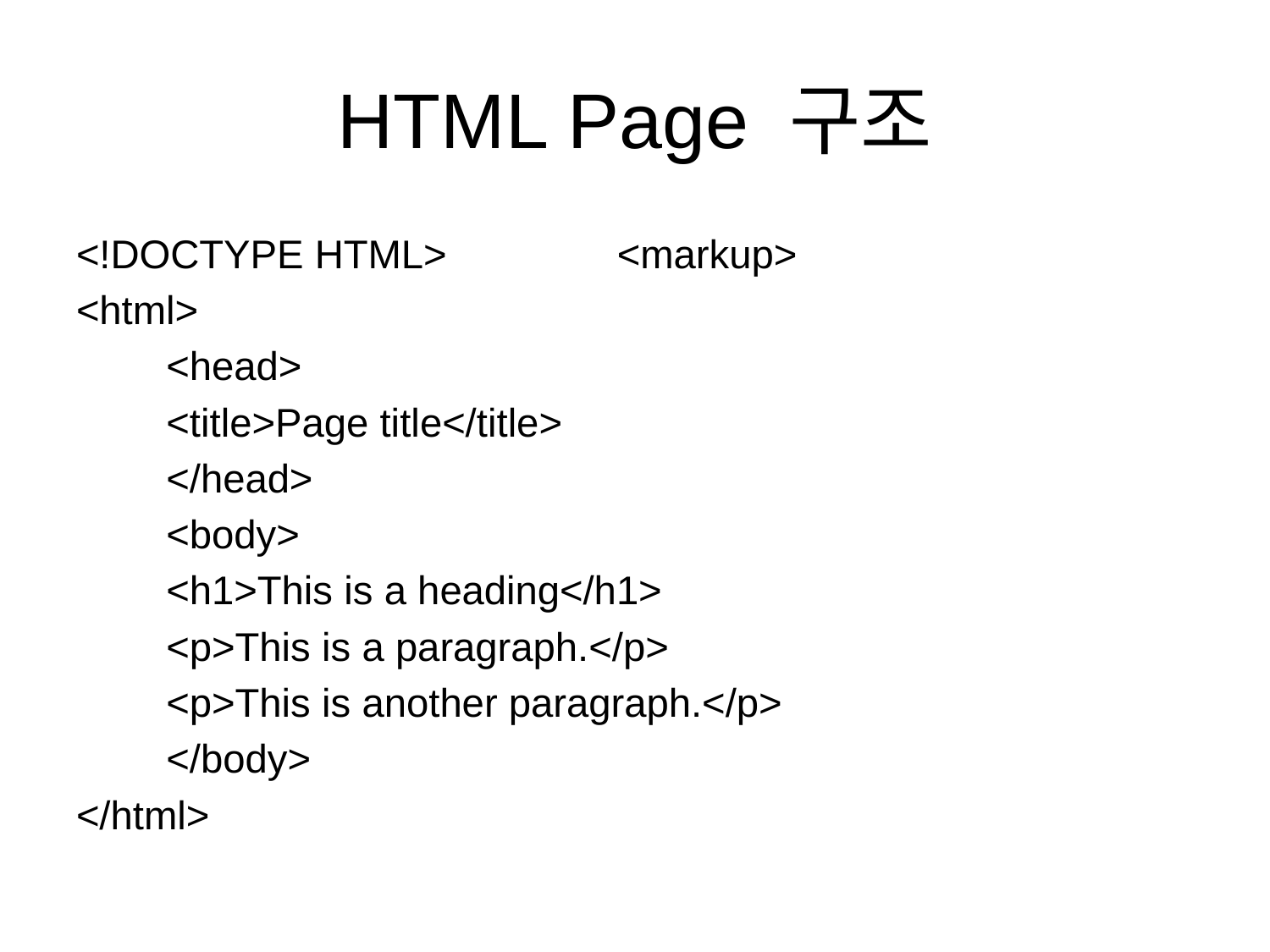

# HTML Page 구조
<!DOCTYPE HTML>				<markup>
<html>
	<head>
	<title>Page title</title>
	</head>
	<body>
		<h1>This is a heading</h1>
		<p>This is a paragraph.</p>
		<p>This is another paragraph.</p>
	</body>
</html>